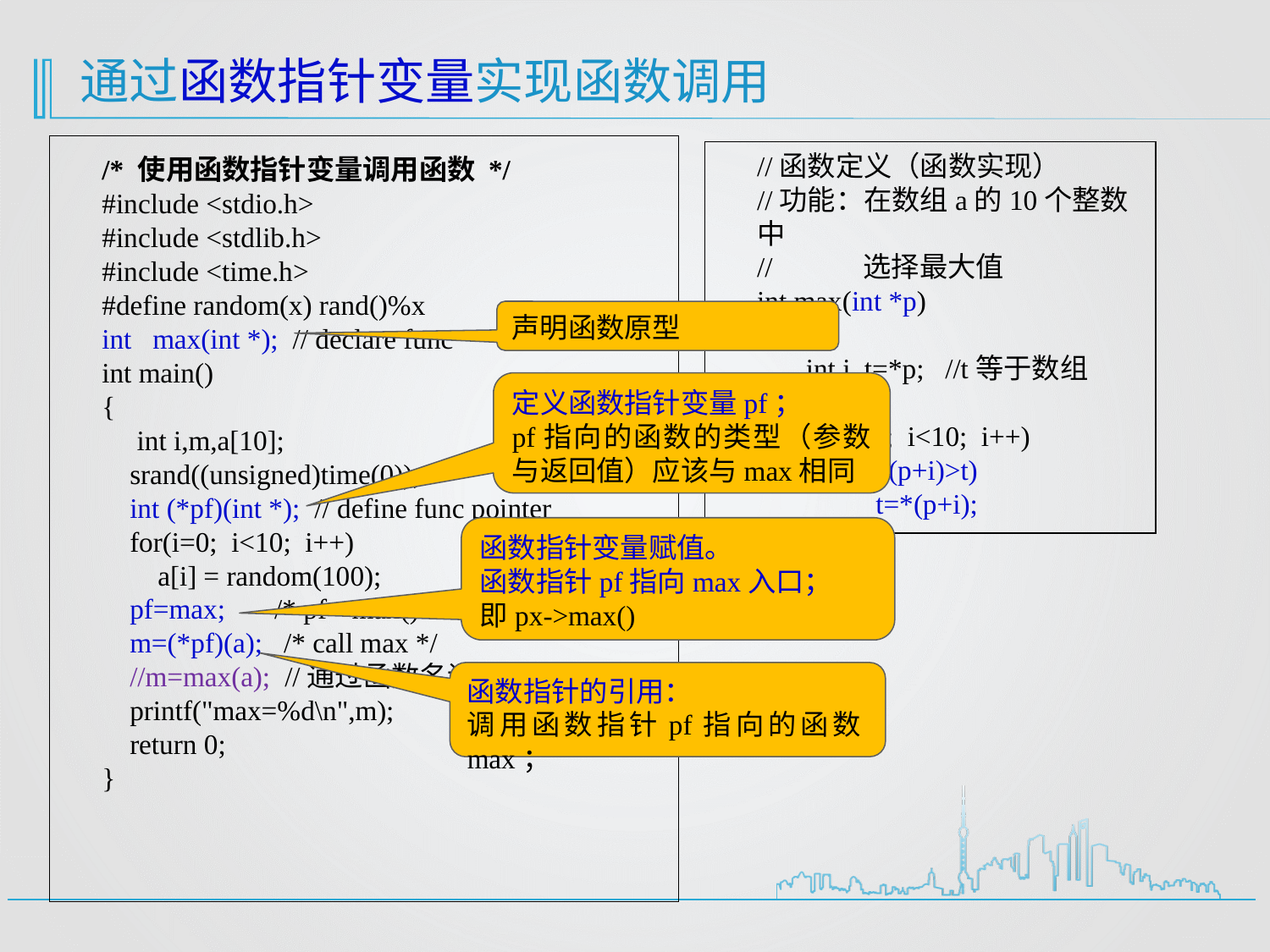

# 通过函数指针变量实现函数调用
/* 使用函数指针变量调用函数 */
#include <stdio.h>
#include <stdlib.h>
#include <time.h>
#define random(x) rand()%x
int   max(int *);  // declare func
int main()
{
     int i,m,a[10];
    srand((unsigned)time(0));
    int (*pf)(int *);  // define func pointer
    for(i=0;  i<10;  i++)
        a[i] = random(100);
    pf=max;       /* pf->max()  */
    m=(*pf)(a);   /* call max */
    //m=max(a);  //通过函数名调用
    printf("max=%d\n",m);
    return 0;
}
//函数定义（函数实现）
//功能：在数组a的10个整数中
//            选择最大值
int max(int *p)
 {
       int i, t=*p;   //t等于数组a[0];
       for(i=1;  i<10;  i++)
            if (*(p+i)>t)
                 t=*(p+i);
       return t;
}
声明函数原型
定义函数指针变量pf；
pf指向的函数的类型（参数与返回值）应该与max相同
函数指针变量赋值。
函数指针pf指向max入口；
即px->max()
函数指针的引用：
调用函数指针pf指向的函数max；